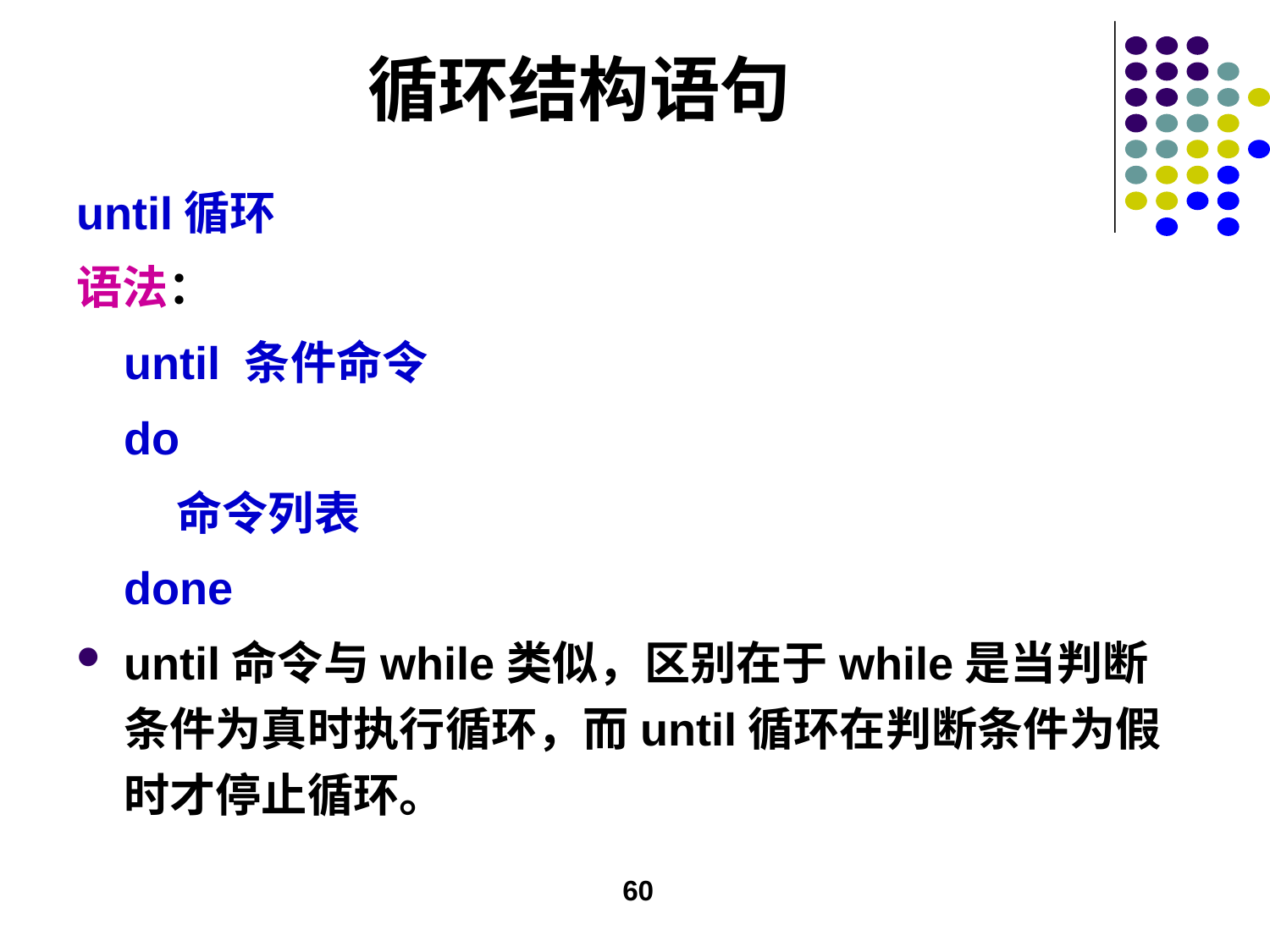

# 循环结构语句
until循环
语法：
until 条件命令
do
    命令列表
done
until命令与while类似，区别在于while是当判断条件为真时执行循环，而until循环在判断条件为假时才停止循环。
60